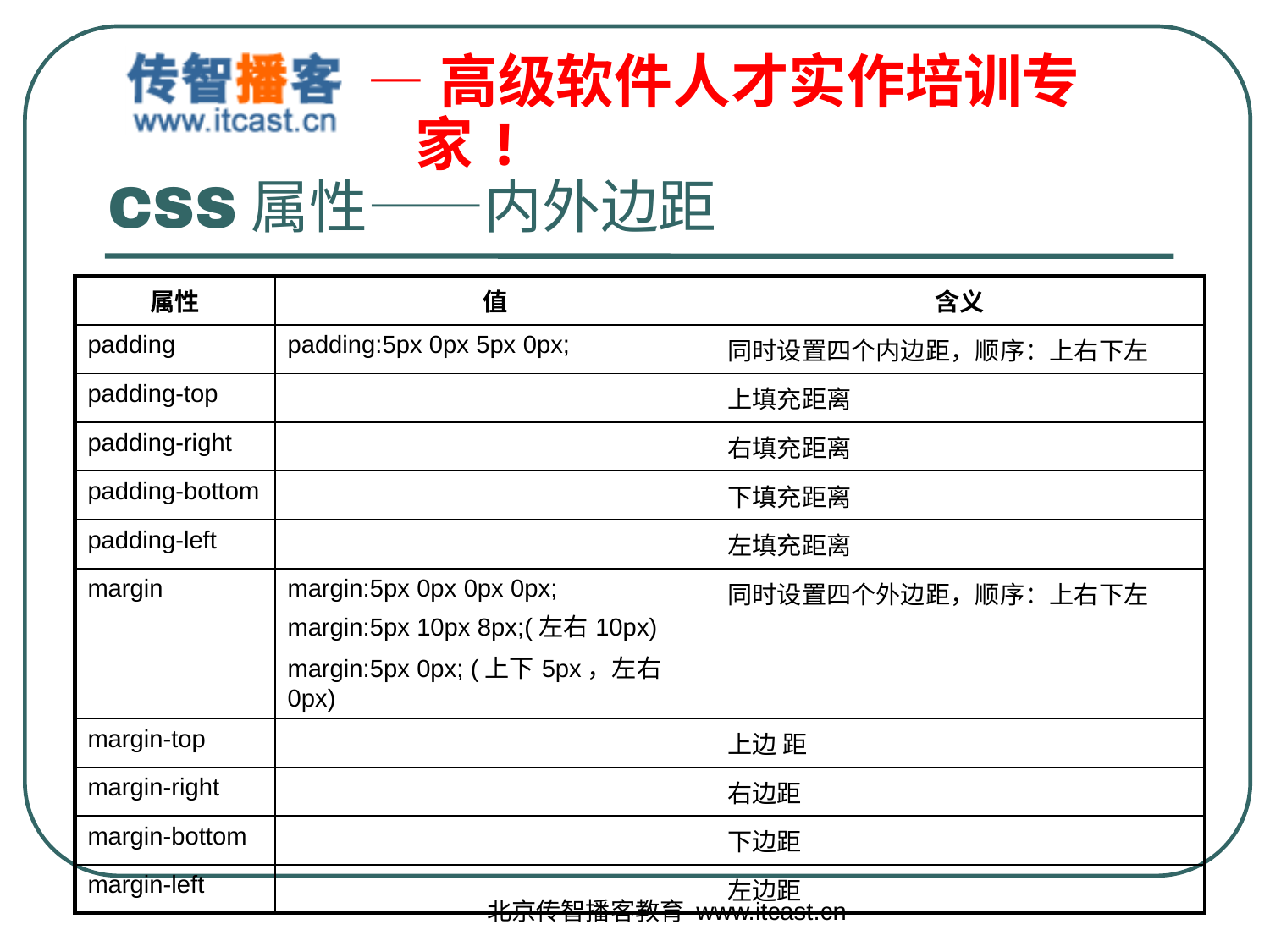

# CSS属性——内外边距
| 属性 | 值 | 含义 |
| --- | --- | --- |
| padding | padding:5px 0px 5px 0px; | 同时设置四个内边距，顺序：上右下左 |
| padding-top |  | 上填充距离 |
| padding-right |  | 右填充距离 |
| padding-bottom |  | 下填充距离 |
| padding-left |  | 左填充距离 |
| margin | margin:5px 0px 0px 0px; margin:5px 10px 8px;(左右10px) margin:5px 0px; (上下5px，左右0px) | 同时设置四个外边距，顺序：上右下左 |
| margin-top |  | 上边 距 |
| margin-right |  | 右边距 |
| margin-bottom |  | 下边距 |
| margin-left |  | 左边距 |